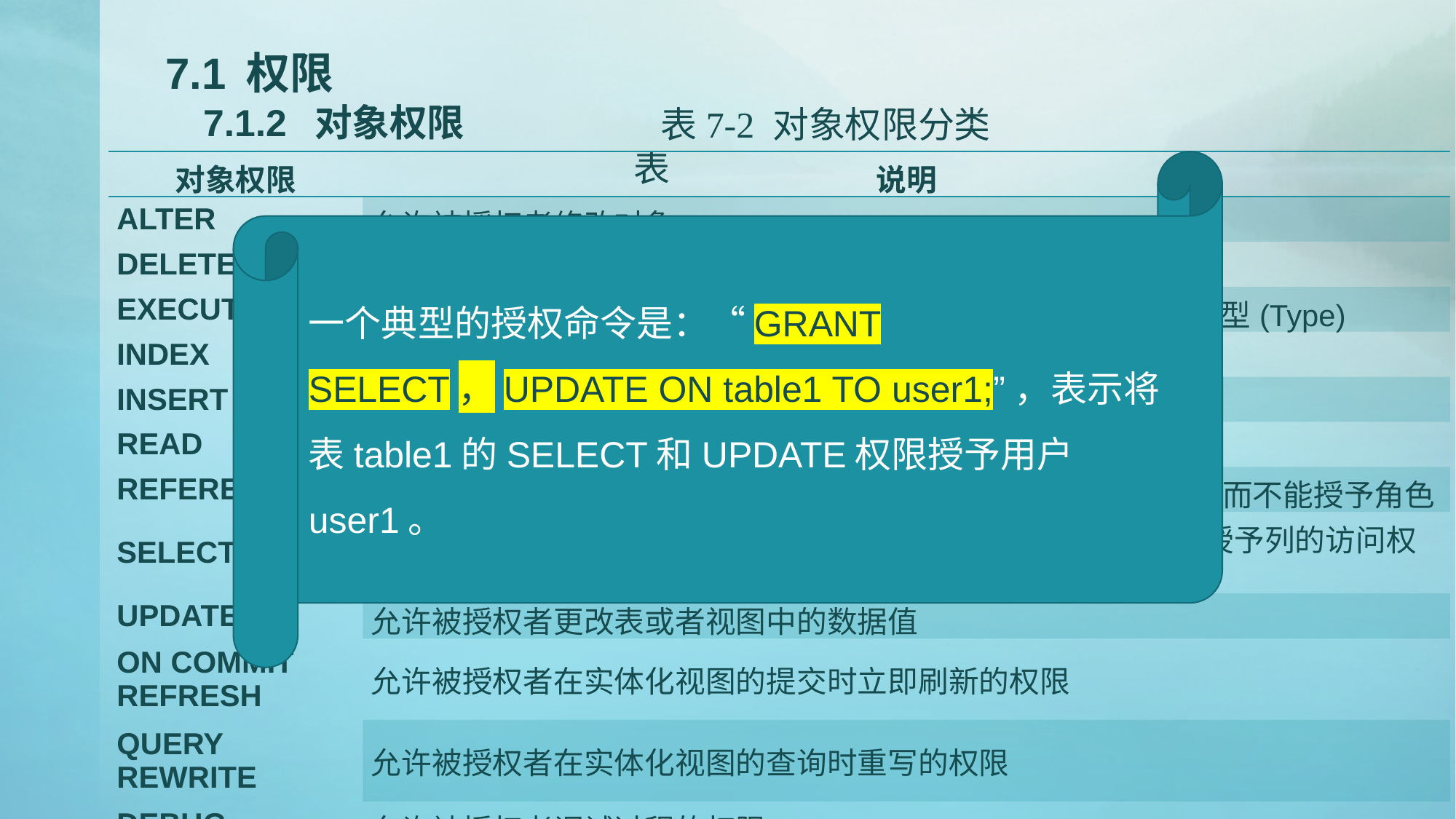

# 7.1 权限 7.1.2  对象权限
表7-2 对象权限分类表
| 对象权限 | 说明 |
| --- | --- |
| ALTER | 允许被授权者修改对象 |
| DELETE | 允许被授权者删除对象 |
| EXECUTE | 允许被授权者执行过程(Procedure)、操作符(Operator)或者类型(Type) |
| INDEX | 允许被授权者在表上创建索引或者锁定该表 |
| INSERT | 允许被授权者将数据插入表或者视图，授权可以精确到表的列 |
| READ | 只能在目录上授予。允许被授权者读取指定目录中的BFILE |
| REFERENCES | 允许被授权者创建引用该表的参照完整性约束，只能授予用户，而不能授予角色 |
| SELECT | 允许被授权者在表、视图或者序列上执行SELECT语句。不能授予列的访问权限 |
| UPDATE | 允许被授权者更改表或者视图中的数据值 |
| ON COMMIT REFRESH | 允许被授权者在实体化视图的提交时立即刷新的权限 |
| QUERY REWRITE | 允许被授权者在实体化视图的查询时重写的权限 |
| DEBUG | 允许被授权者调试过程的权限 |
| FLASHBACK | 允许被授权者有闪回的权限 |
一个典型的授权命令是：“GRANT SELECT，UPDATE ON table1 TO user1;”，表示将表table1的SELECT和UPDATE权限授予用户user1。